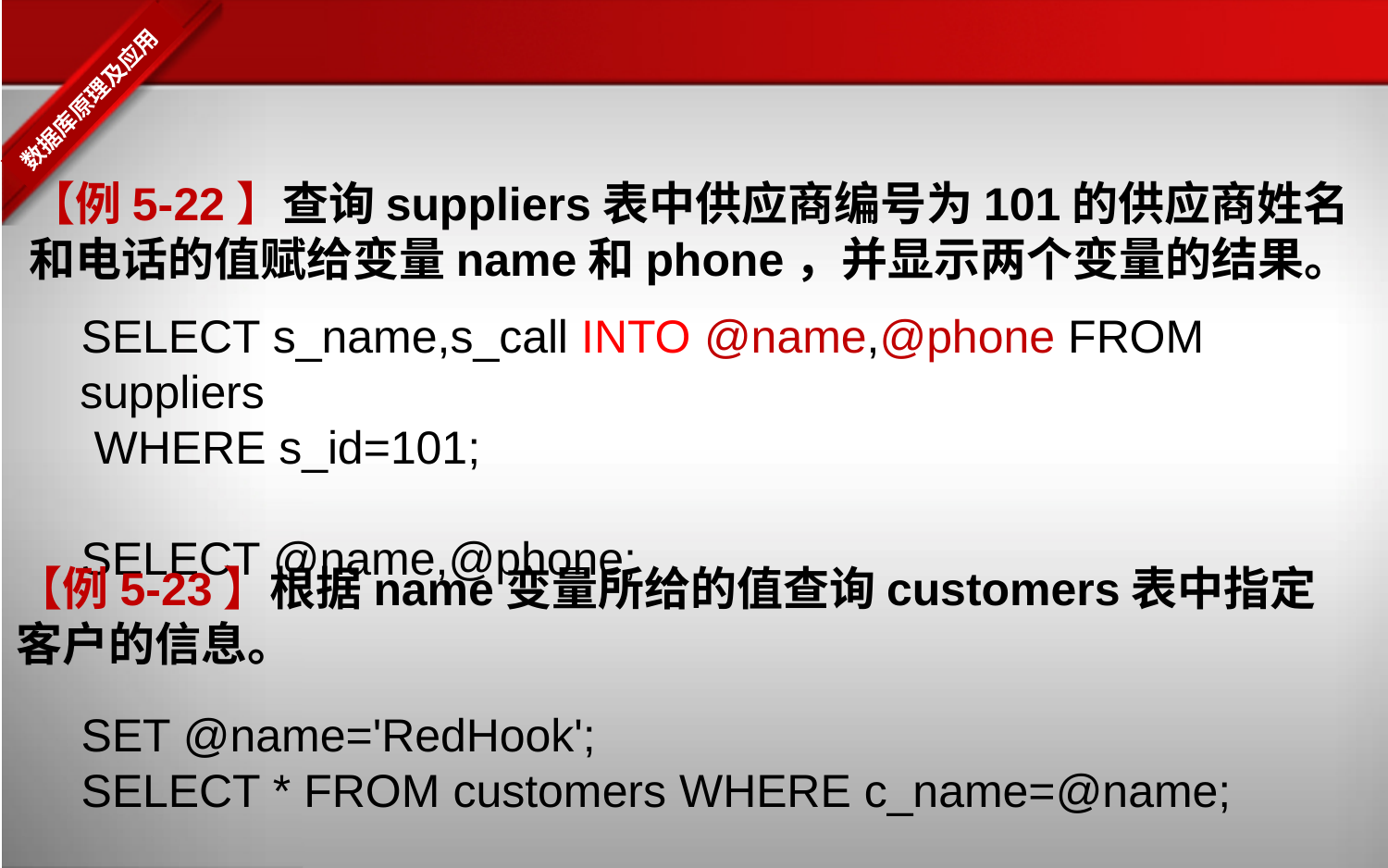

【例5-22】查询suppliers表中供应商编号为101的供应商姓名和电话的值赋给变量name和phone，并显示两个变量的结果。
SELECT s_name,s_call INTO @name,@phone FROM suppliers
 WHERE s_id=101;

SELECT @name,@phone;
【例5-23】根据name变量所给的值查询customers表中指定客户的信息。
SET @name='RedHook';
SELECT * FROM customers WHERE c_name=@name;